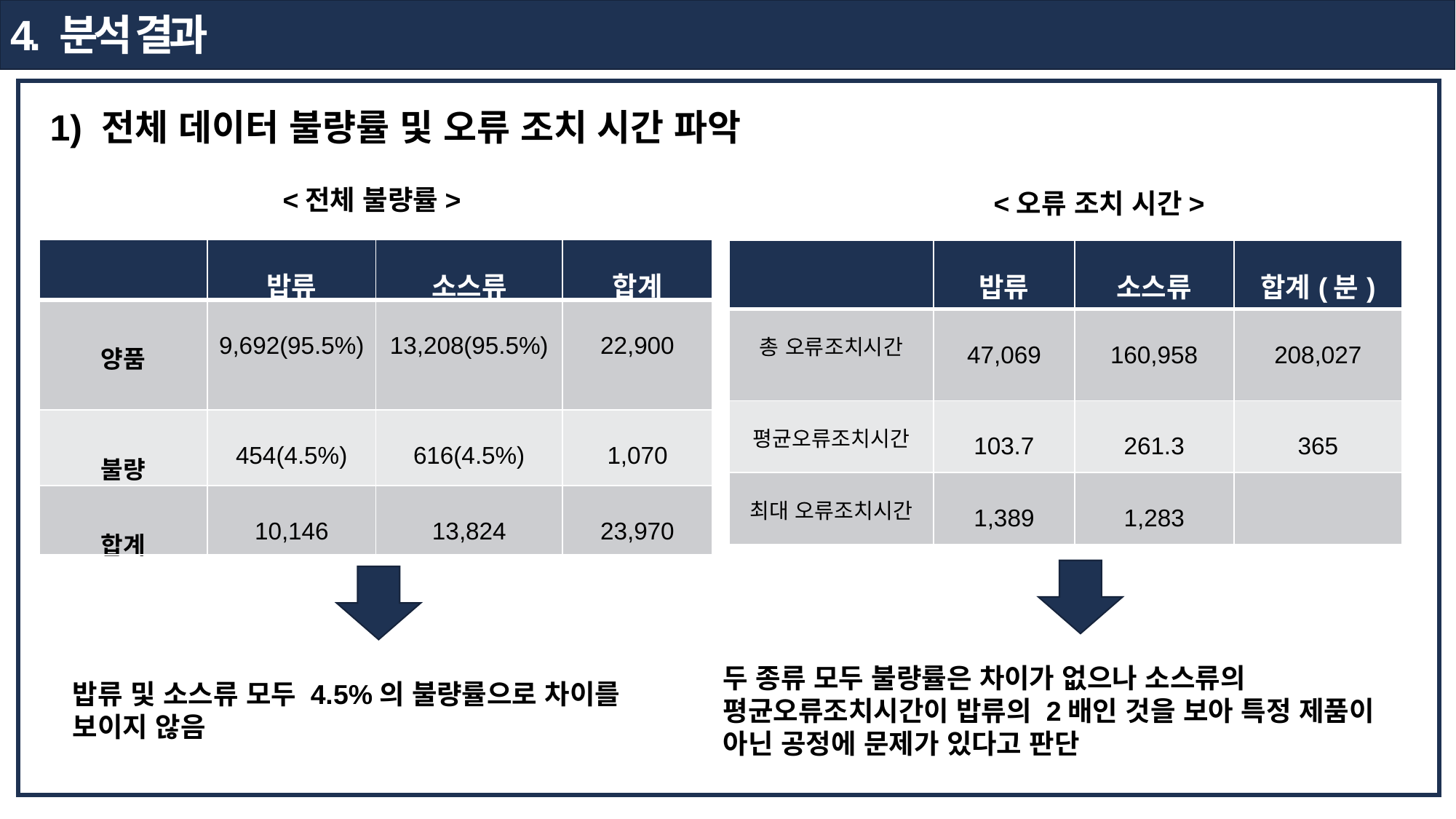

4. 분석 결과

1) 전체 데이터 불량률 및 오류 조치 시간 파악
<전체 불량률>
<오류 조치 시간>
|  | 밥류 | 소스류 | 합계 |
| --- | --- | --- | --- |
| 양품 | 9,692(95.5%) | 13,208(95.5%) | 22,900 |
| 불량 | 454(4.5%) | 616(4.5%) | 1,070 |
| 합계 | 10,146 | 13,824 | 23,970 |
|  | 밥류 | 소스류 | 합계(분) |
| --- | --- | --- | --- |
| 총 오류조치시간 | 47,069 | 160,958 | 208,027 |
| 평균오류조치시간 | 103.7 | 261.3 | 365 |
| 최대 오류조치시간 | 1,389 | 1,283 |  |

두 종류 모두 불량률은 차이가 없으나 소스류의 평균오류조치시간이 밥류의 2배인 것을 보아 특정 제품이 아닌 공정에 문제가 있다고 판단
밥류 및 소스류 모두 4.5%의 불량률으로 차이를 보이지 않음
26